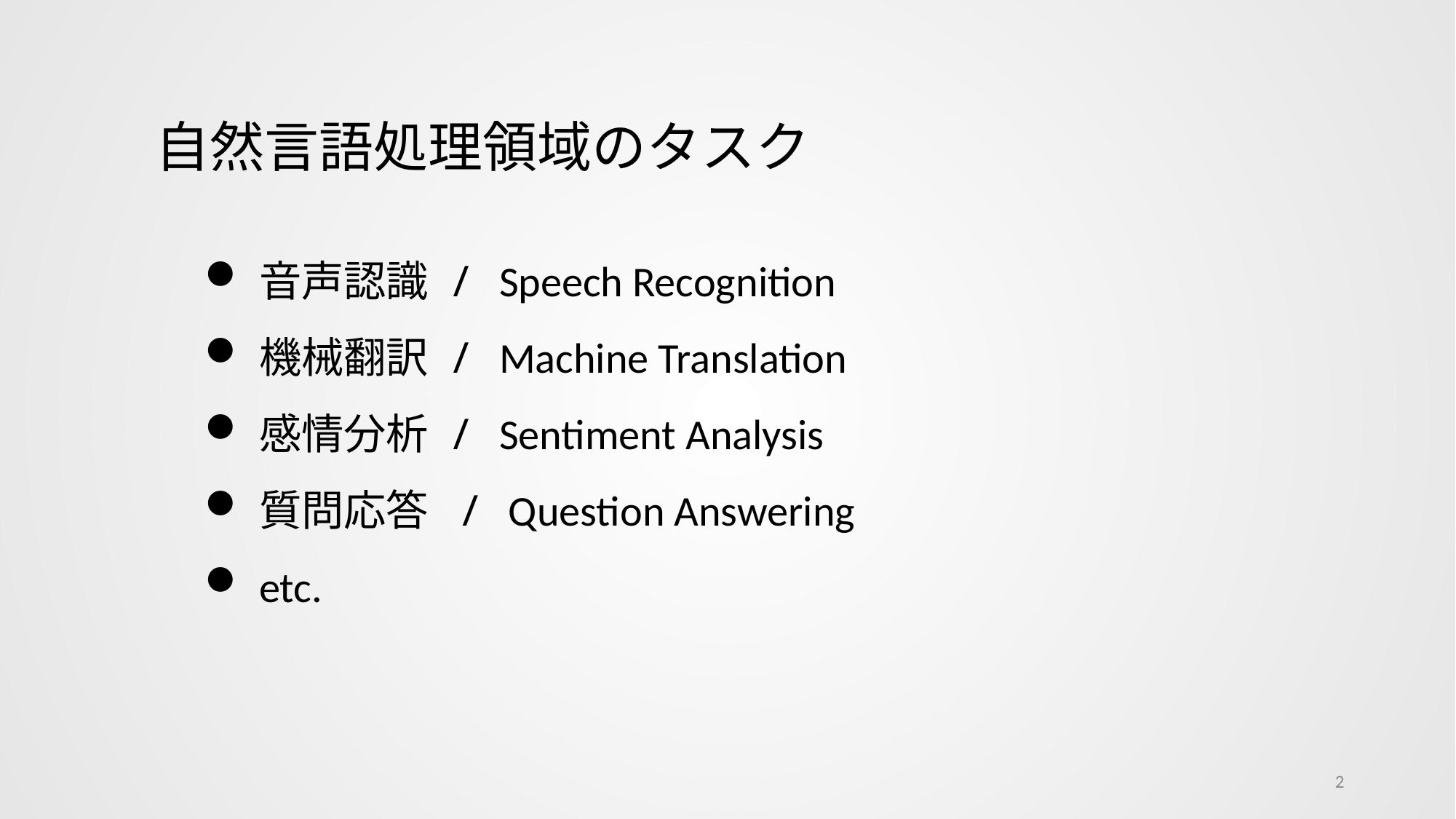

自然言語処理領域のタスク
音声認識 / Speech Recognition
機械翻訳 / Machine Translation
感情分析 / Sentiment Analysis
質問応答  / Question Answering
etc.
2